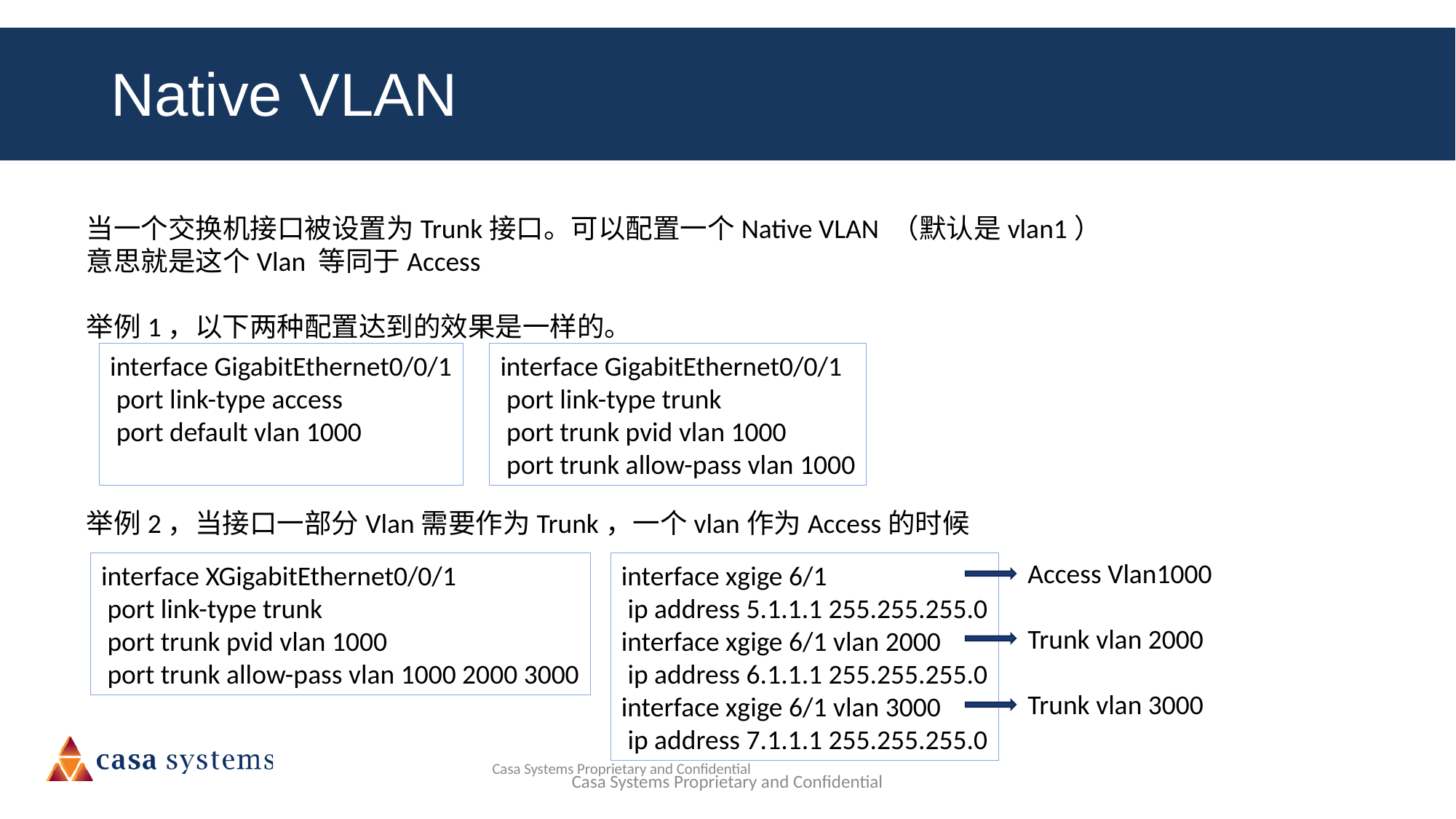

Casa Systems Proprietary and Confidential
9
# Native VLAN
当一个交换机接口被设置为Trunk接口。可以配置一个Native VLAN （默认是vlan1）
意思就是这个Vlan 等同于Access

举例1，以下两种配置达到的效果是一样的。

举例2，当接口一部分Vlan需要作为Trunk，一个vlan作为Access的时候

interface GigabitEthernet0/0/1
 port link-type trunk
 port trunk pvid vlan 1000
 port trunk allow-pass vlan 1000
interface GigabitEthernet0/0/1
 port link-type access
 port default vlan 1000

Access Vlan1000

Trunk vlan 2000

Trunk vlan 3000
interface XGigabitEthernet0/0/1
 port link-type trunk
 port trunk pvid vlan 1000
 port trunk allow-pass vlan 1000 2000 3000
interface xgige 6/1
 ip address 5.1.1.1 255.255.255.0
interface xgige 6/1 vlan 2000
 ip address 6.1.1.1 255.255.255.0
interface xgige 6/1 vlan 3000
 ip address 7.1.1.1 255.255.255.0

Casa Systems Proprietary and Confidential